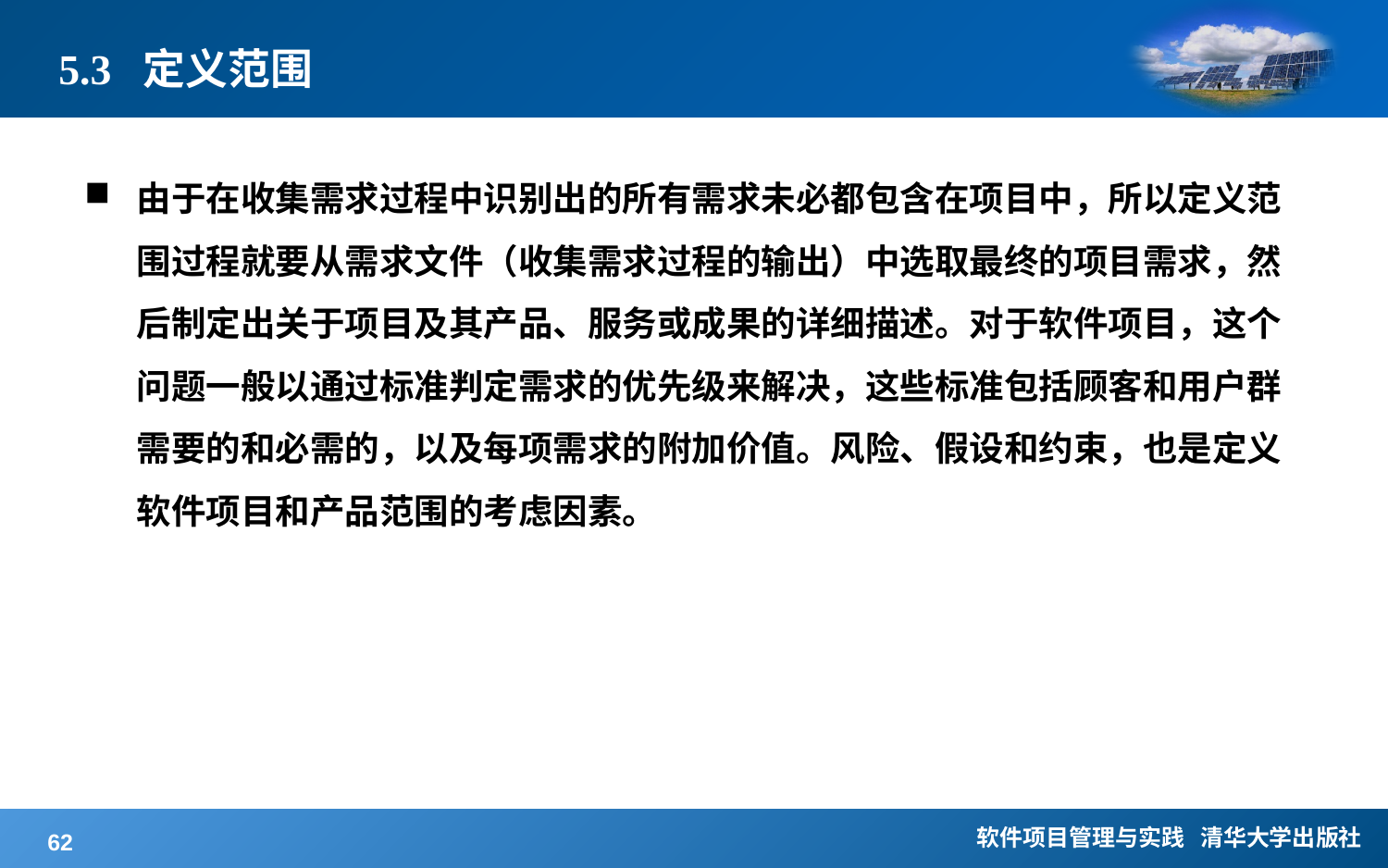

# 5.3  定义范围
由于在收集需求过程中识别出的所有需求未必都包含在项目中，所以定义范围过程就要从需求文件（收集需求过程的输出）中选取最终的项目需求，然后制定出关于项目及其产品、服务或成果的详细描述。对于软件项目，这个问题一般以通过标准判定需求的优先级来解决，这些标准包括顾客和用户群需要的和必需的，以及每项需求的附加价值。风险、假设和约束，也是定义软件项目和产品范围的考虑因素。